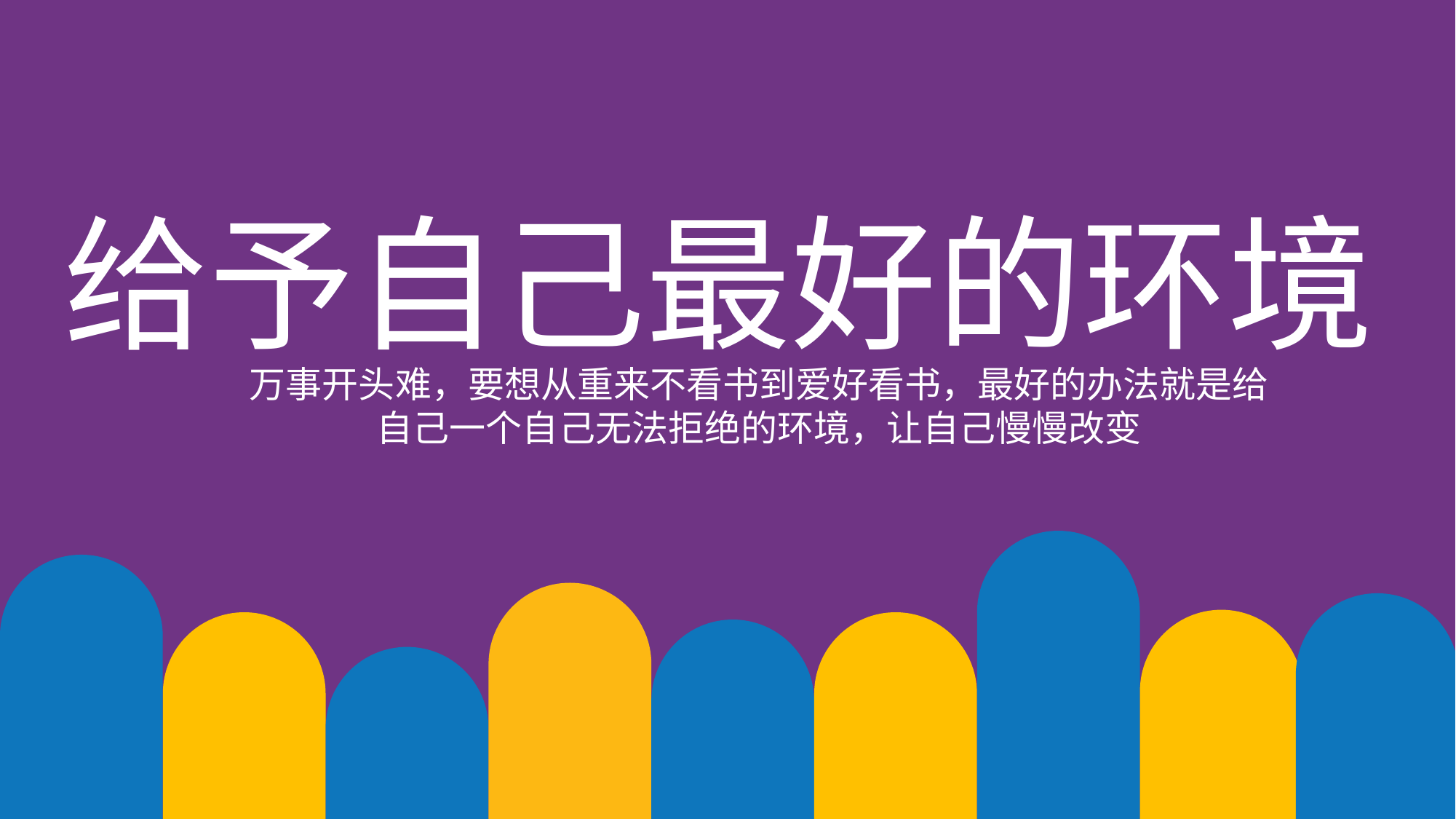

给予自己最好的环境
万事开头难，要想从重来不看书到爱好看书，最好的办法就是给自己一个自己无法拒绝的环境，让自己慢慢改变